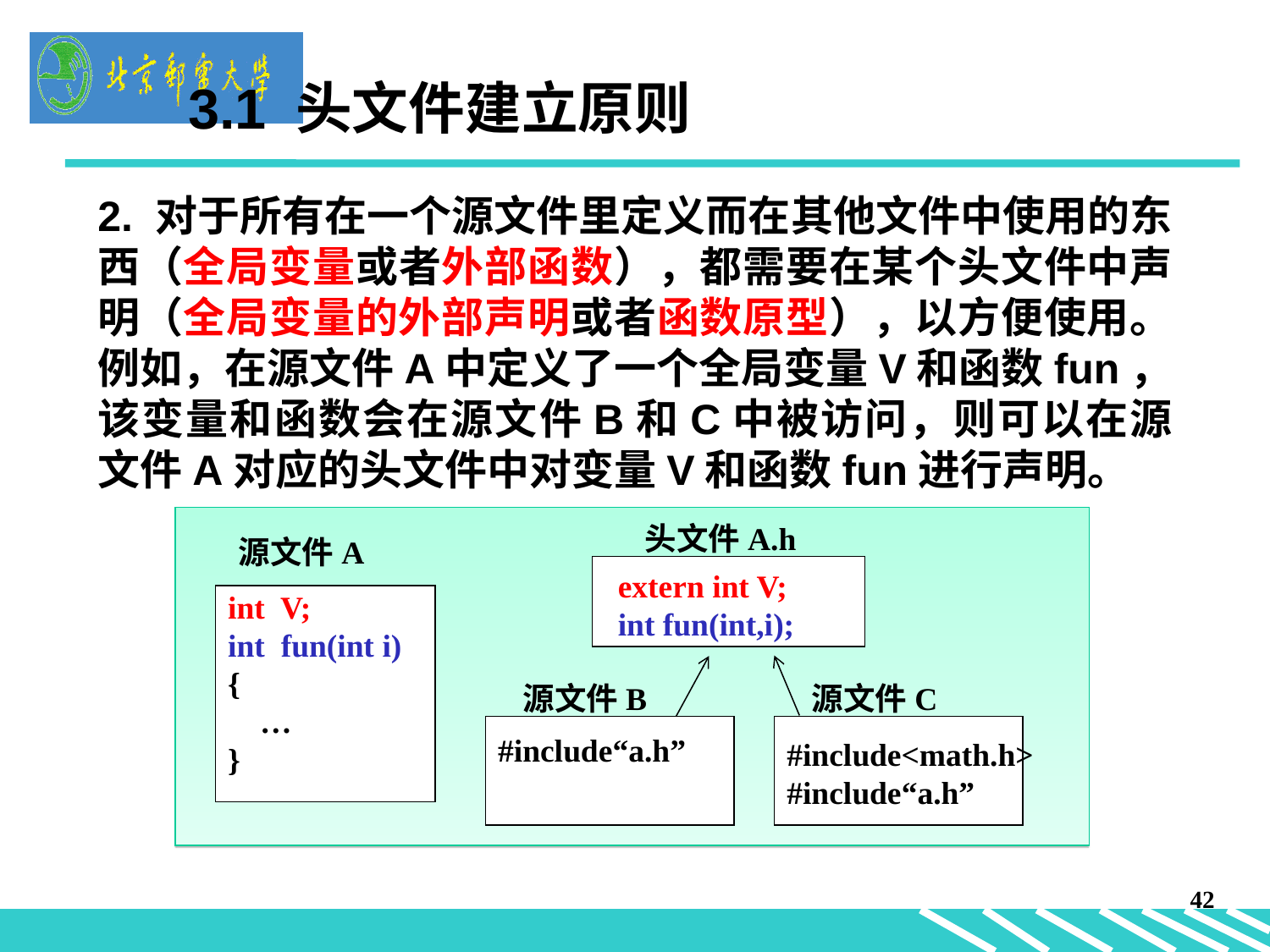

3.1 头文件建立原则
2. 对于所有在一个源文件里定义而在其他文件中使用的东西（全局变量或者外部函数），都需要在某个头文件中声明（全局变量的外部声明或者函数原型），以方便使用。例如，在源文件A中定义了一个全局变量V和函数fun，该变量和函数会在源文件B和C中被访问，则可以在源文件A对应的头文件中对变量V和函数fun进行声明。

头文件A.h
源文件A

int  V;
int  fun(int i)
{
    …
}

源文件C

#include<math.h>
#include“a.h”
extern int V;
int fun(int,i);
源文件B

#include“a.h”
42